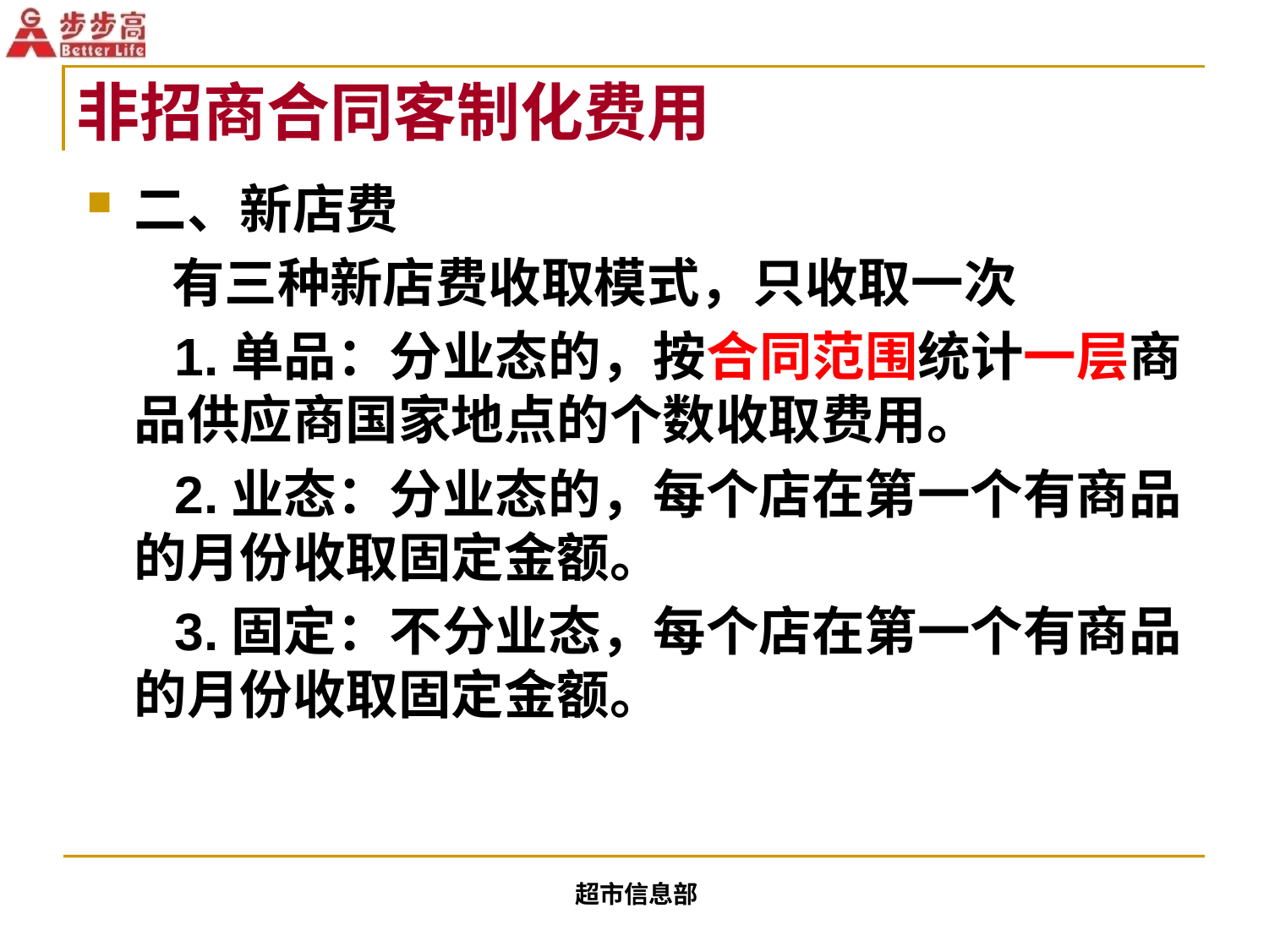

# 非招商合同客制化费用
二、新店费
      有三种新店费收取模式，只收取一次
      1.单品：分业态的，按合同范围统计一层商品供应商国家地点的个数收取费用。
      2.业态：分业态的，每个店在第一个有商品的月份收取固定金额。
      3.固定：不分业态，每个店在第一个有商品的月份收取固定金额。